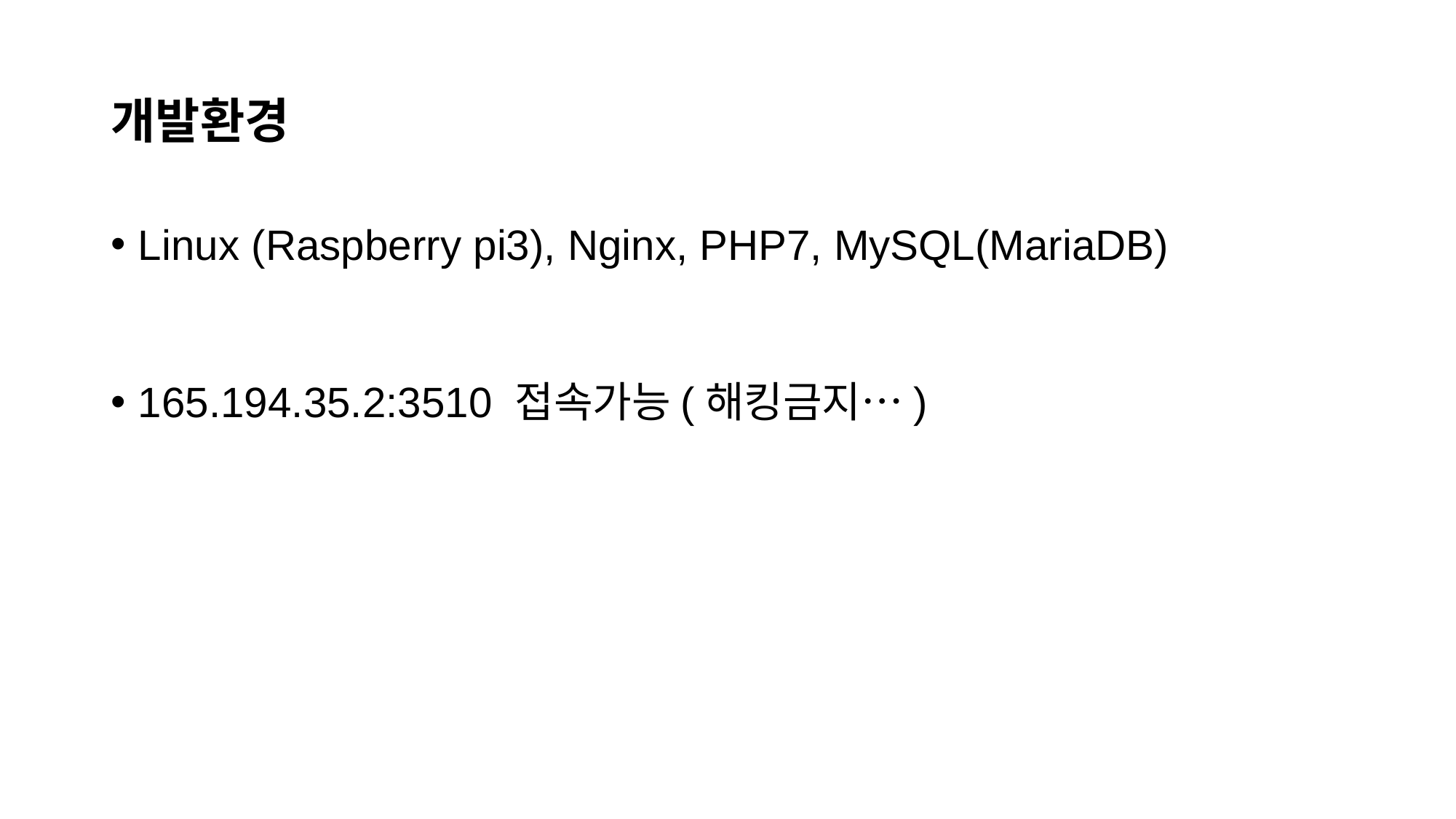

# 개발환경
Linux (Raspberry pi3), Nginx, PHP7, MySQL(MariaDB)
165.194.35.2:3510 접속가능(해킹금지…)